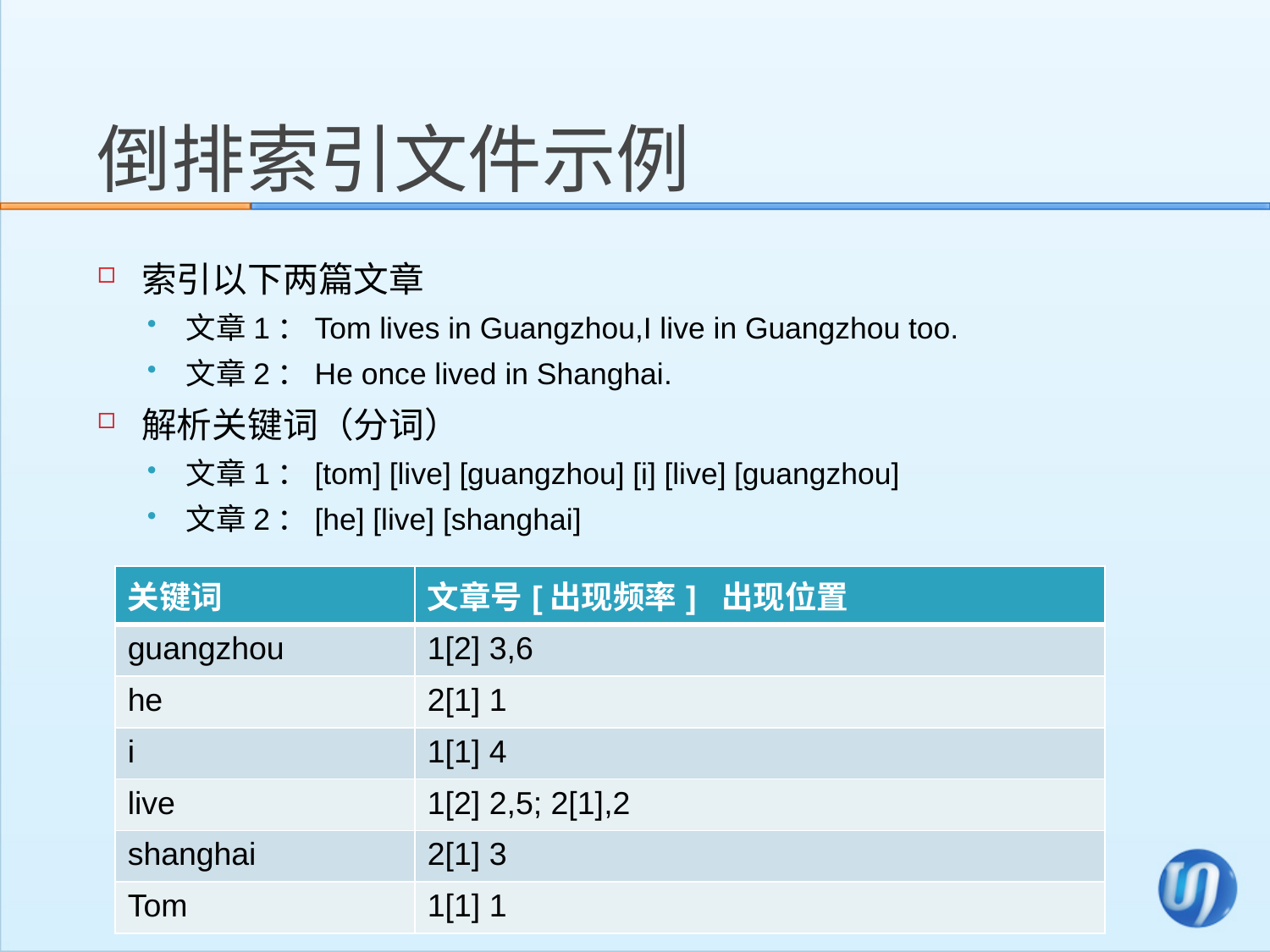

# 倒排索引文件示例
索引以下两篇文章
文章1：Tom lives in Guangzhou,I live in Guangzhou too.
文章2：He once lived in Shanghai.
解析关键词（分词）
文章1：[tom] [live] [guangzhou] [i] [live] [guangzhou]
文章2：[he] [live] [shanghai]

| 关键词 | 文章号[出现频率] 出现位置 |
| --- | --- |
| guangzhou | 1[2] 3,6 |
| he | 2[1] 1 |
| i | 1[1] 4 |
| live | 1[2] 2,5; 2[1],2 |
| shanghai | 2[1] 3 |
| Tom | 1[1] 1 |